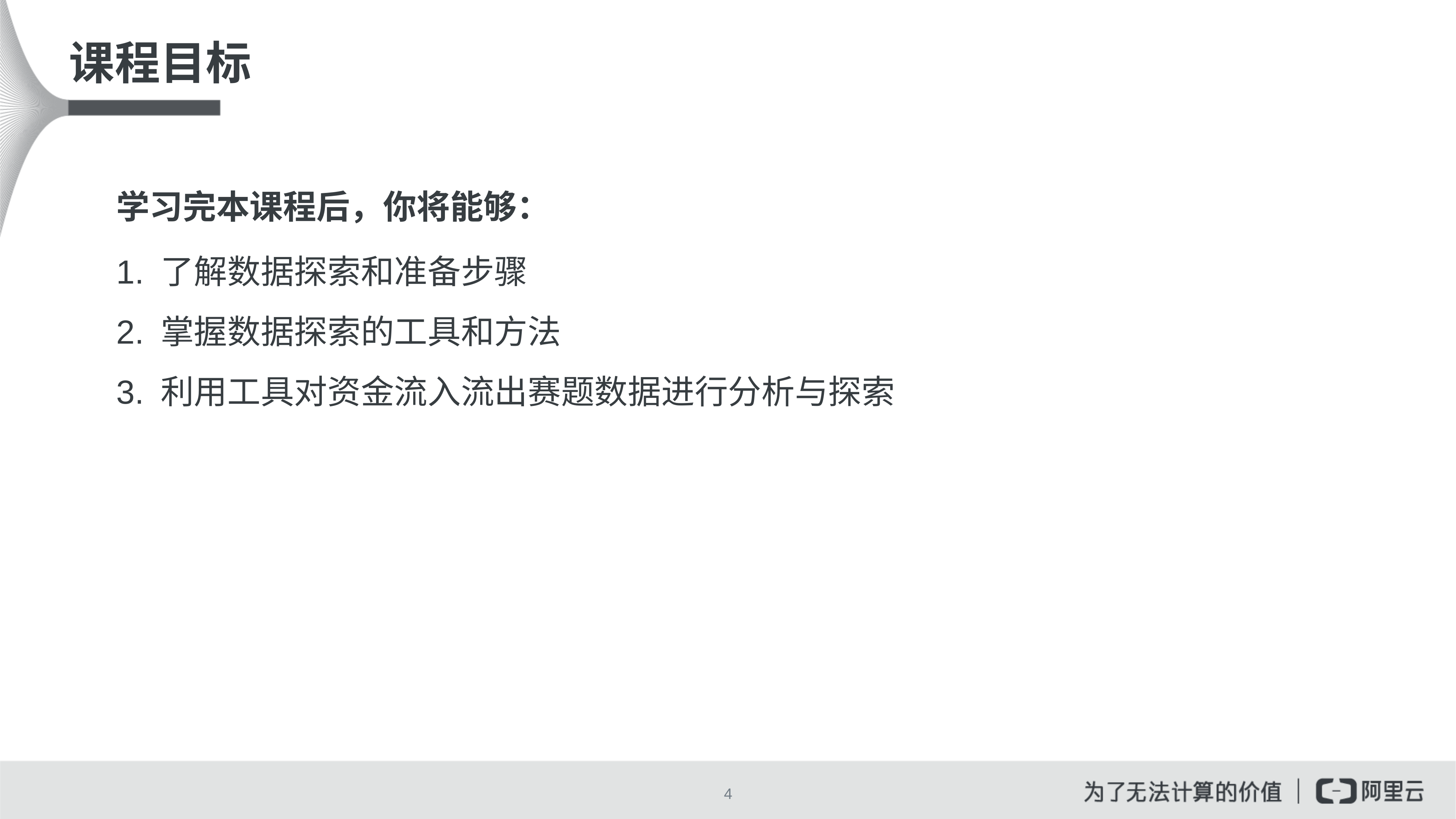

# 课程目标
学习完本课程后，你将能够：
了解数据探索和准备步骤
掌握数据探索的工具和方法
利用工具对资金流入流出赛题数据进行分析与探索